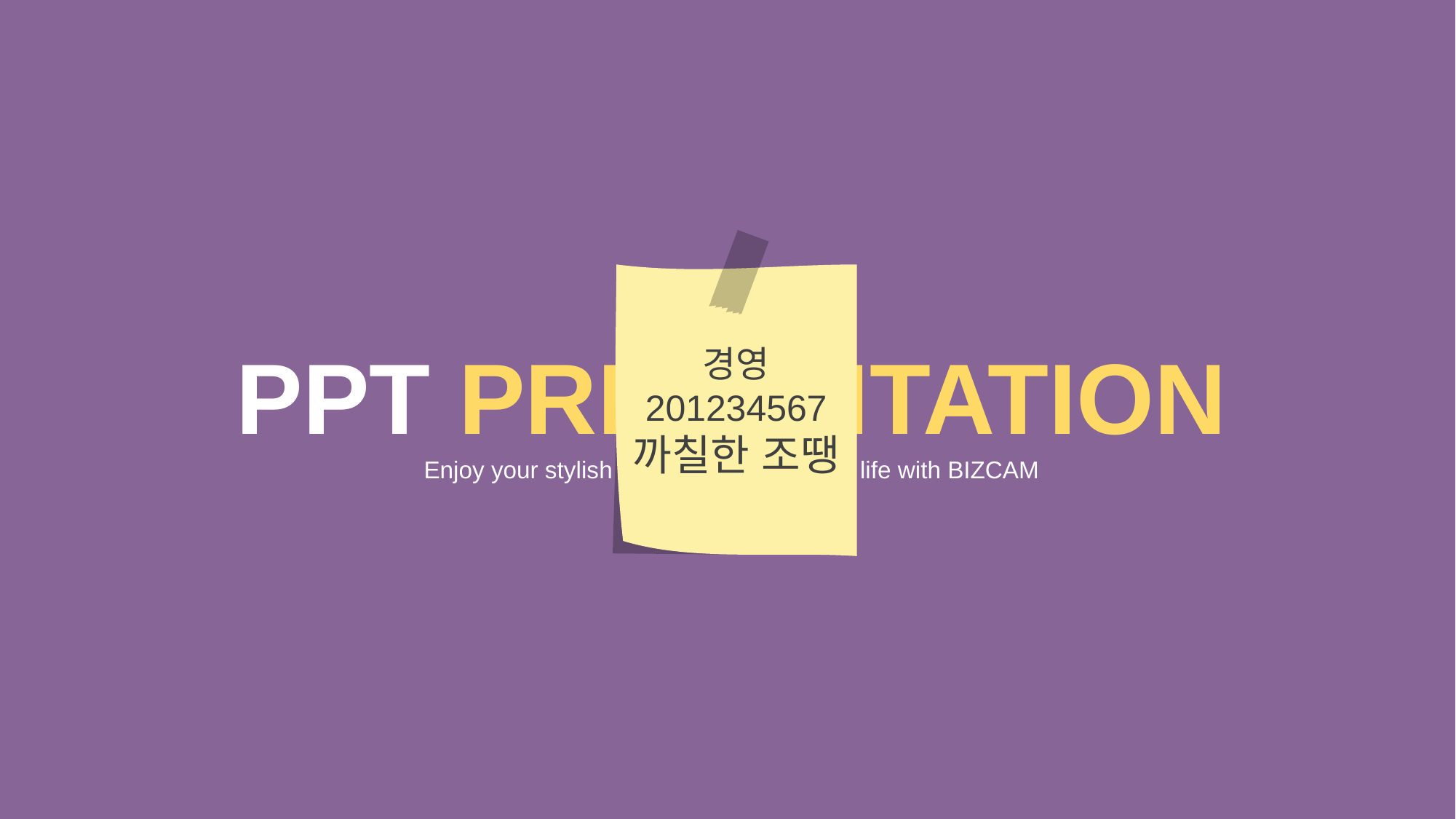

START~!!
경영 201234567
까칠한 조땡

PPT PRESENTATION
Enjoy your stylish business and campus life with BIZCAM